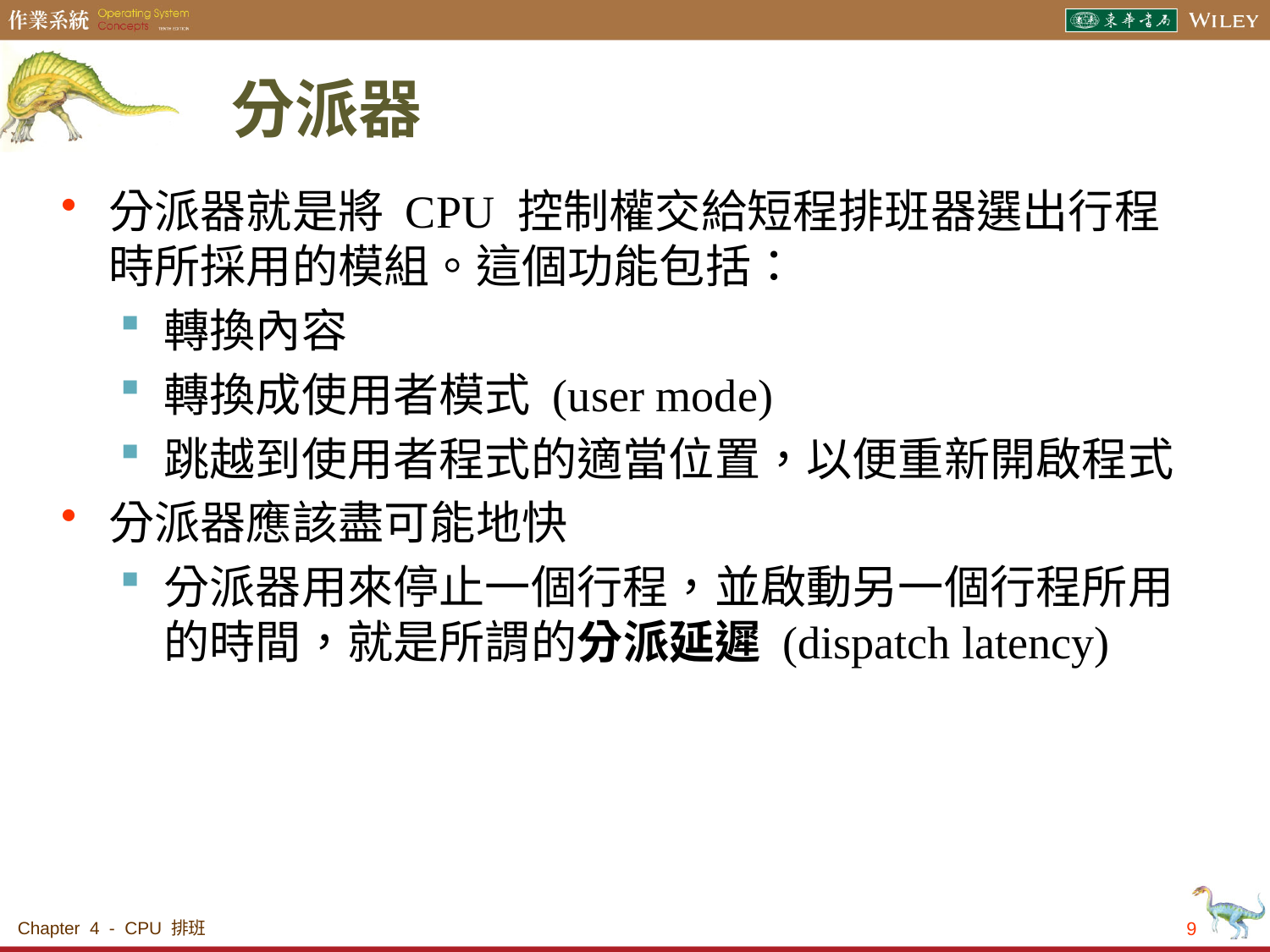

# 分派器
分派器就是將 CPU 控制權交給短程排班器選出行程時所採用的模組。這個功能包括：
轉換內容
轉換成使用者模式 (user mode)
跳越到使用者程式的適當位置，以便重新開啟程式
分派器應該盡可能地快
分派器用來停止一個行程，並啟動另一個行程所用的時間，就是所謂的分派延遲 (dispatch latency)
Chapter  4  -  CPU 排班
9